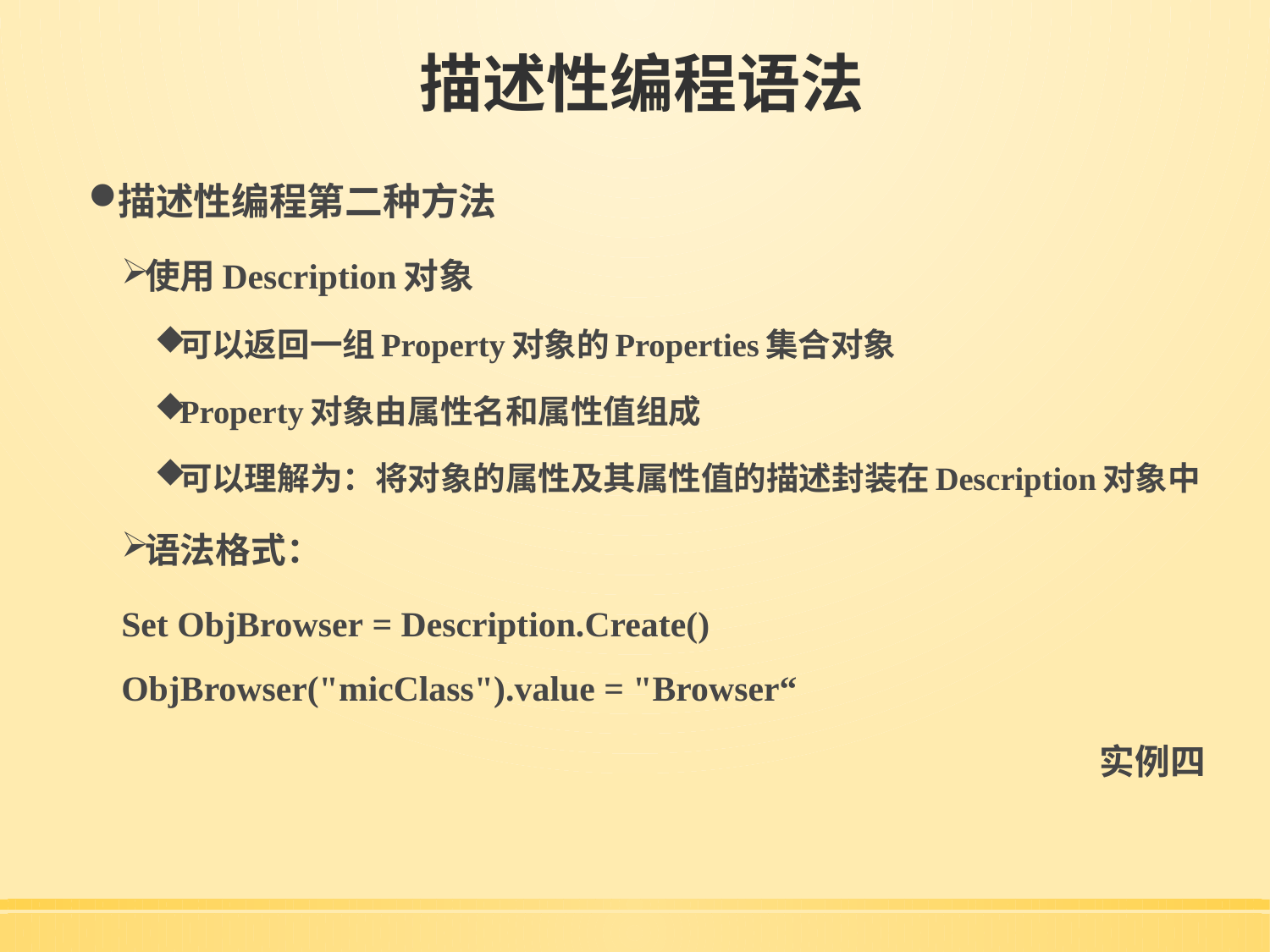

# 描述性编程语法
描述性编程第二种方法
使用Description对象
可以返回一组Property对象的Properties集合对象
Property对象由属性名和属性值组成
可以理解为：将对象的属性及其属性值的描述封装在Description对象中
语法格式：
Set ObjBrowser = Description.Create()
ObjBrowser("micClass").value = "Browser“
实例四